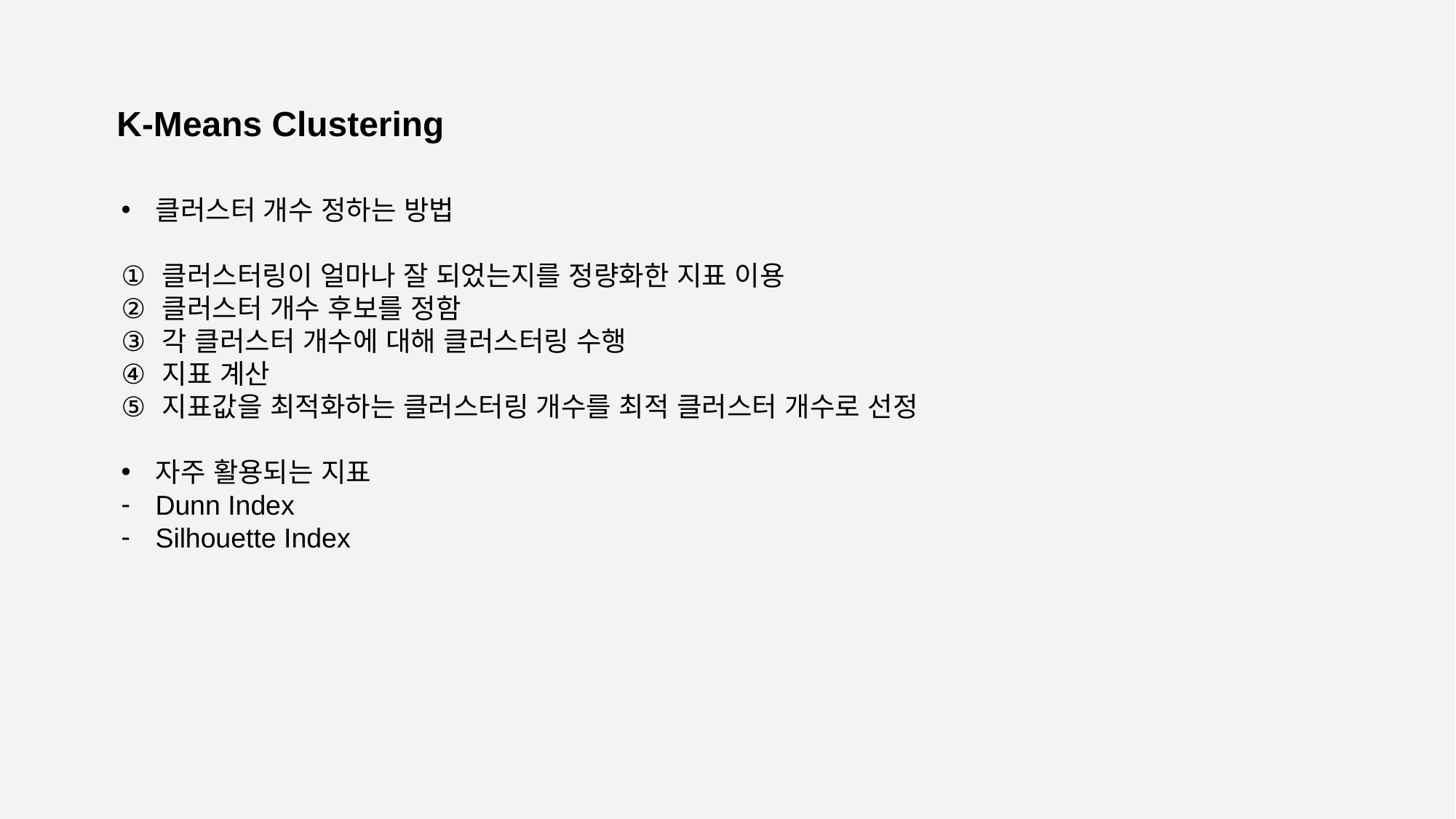

K-Means Clustering
클러스터 개수 정하는 방법

클러스터링이 얼마나 잘 되었는지를 정량화한 지표 이용
클러스터 개수 후보를 정함
각 클러스터 개수에 대해 클러스터링 수행
지표 계산
지표값을 최적화하는 클러스터링 개수를 최적 클러스터 개수로 선정

자주 활용되는 지표
Dunn Index
Silhouette Index